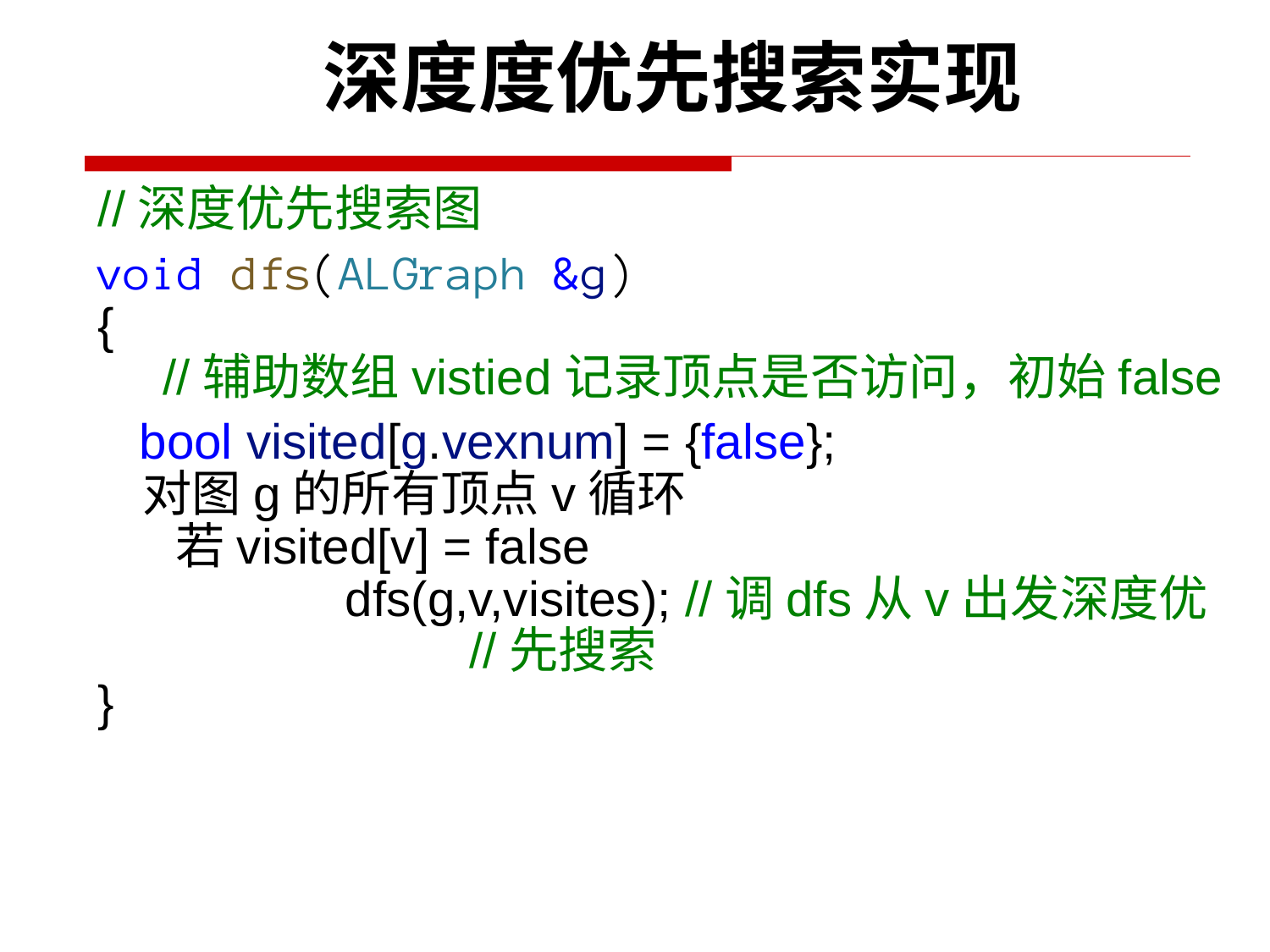

深度度优先搜索实现
//深度优先搜索图
void dfs(ALGraph &g)
{
	//辅助数组vistied记录顶点是否访问，初始false
   bool visited[g.vexnum] = {false};
   对图g的所有顶点v循环
      若visited[v] = false
		    dfs(g,v,visites); //调dfs从v出发深度优
                           //先搜索
}